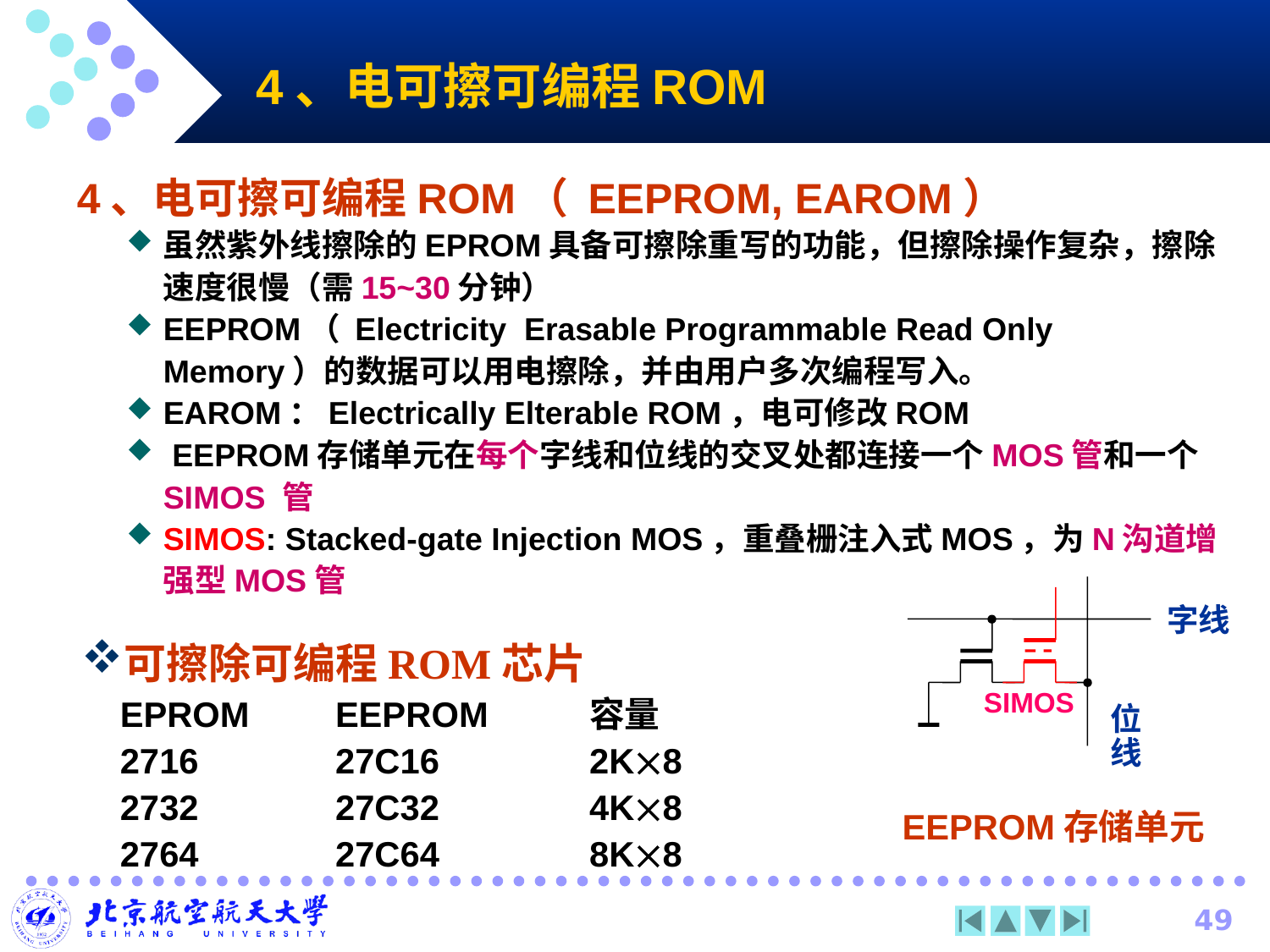

# 4、电可擦可编程ROM
4、电可擦可编程ROM（ EEPROM, EAROM）
虽然紫外线擦除的EPROM具备可擦除重写的功能，但擦除操作复杂，擦除速度很慢（需15~30分钟）
EEPROM（ Electricity  Erasable Programmable Read Only Memory）的数据可以用电擦除，并由用户多次编程写入。
EAROM：Electrically Elterable ROM，电可修改ROM
 EEPROM存储单元在每个字线和位线的交叉处都连接一个MOS管和一个SIMOS 管
SIMOS: Stacked-gate Injection MOS，重叠栅注入式MOS，为N沟道增强型MOS管

字线

SIMOS

位线

可擦除可编程ROM芯片
    EPROM	EEPROM	容量
    2716		27C16		2K×8
    2732		27C32		4K×8
    2764		27C64		8K×8
EEPROM存储单元
49